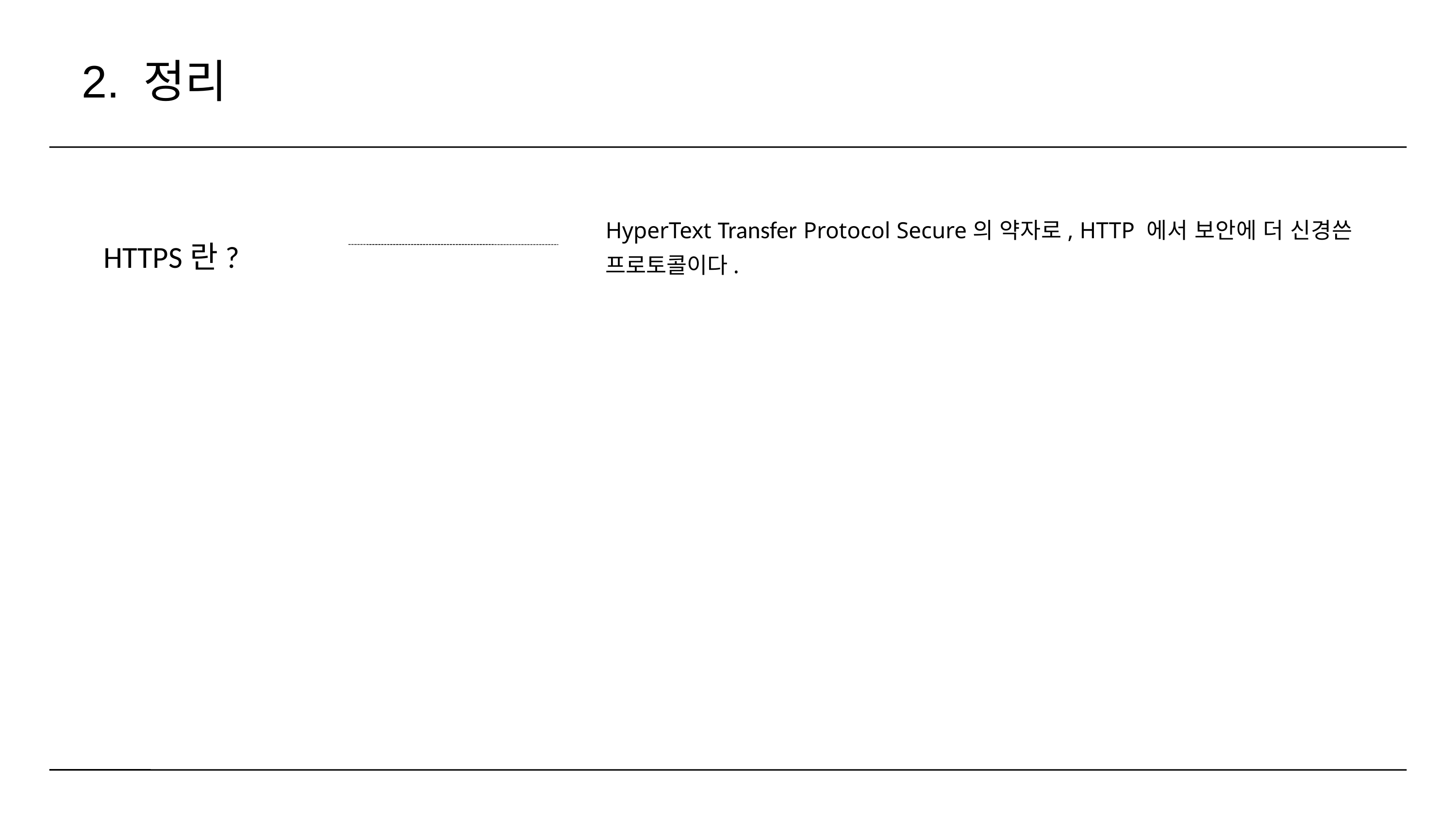

2. 정리

HTTPS란?
HyperText Transfer Protocol Secure의 약자로, HTTP 에서 보안에 더 신경쓴 프로토콜이다.